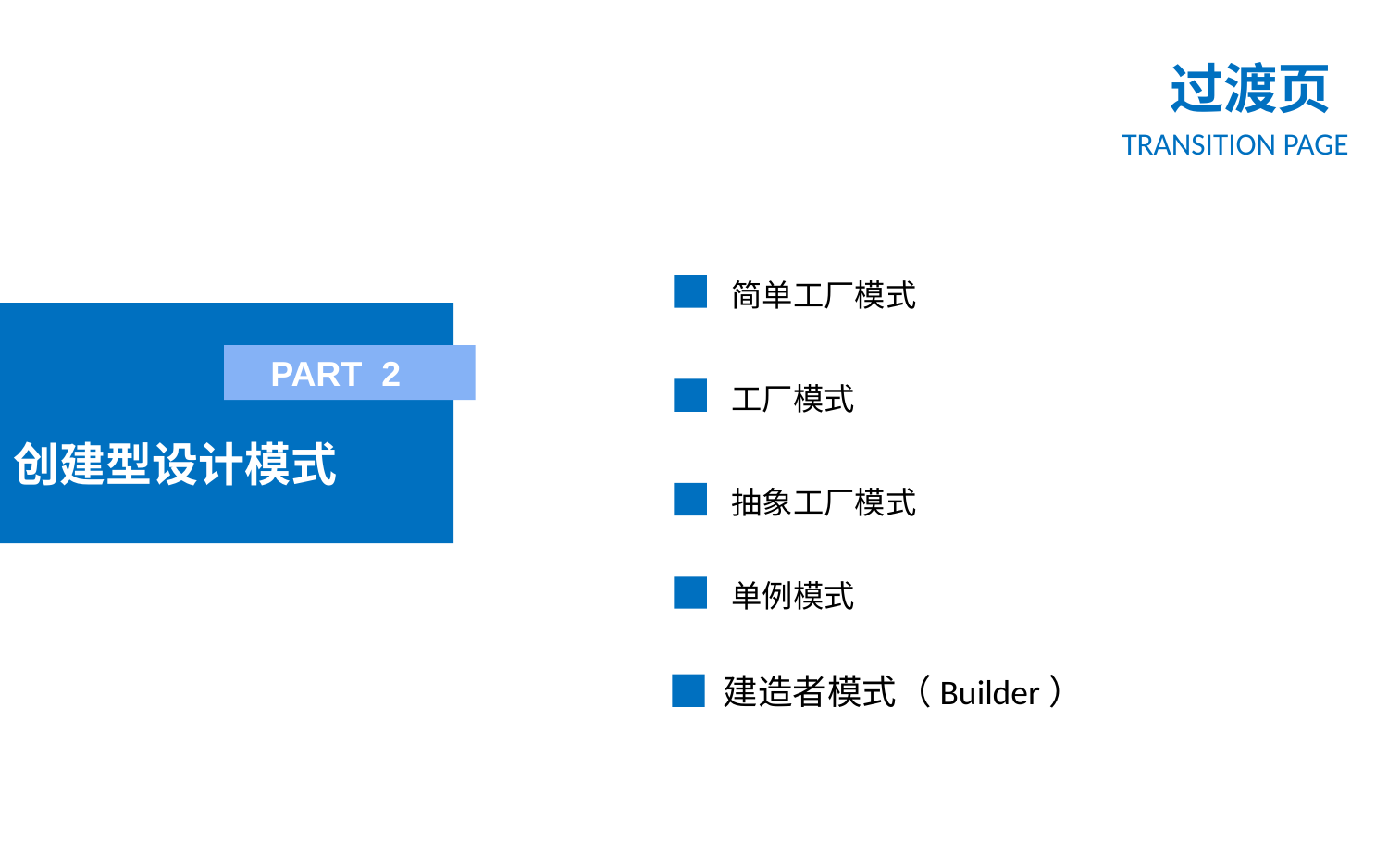

过渡页
TRANSITION PAGE
简单工厂模式

创建型设计模式

PART  2
工厂模式

抽象工厂模式

单例模式

建造者模式（Builder）